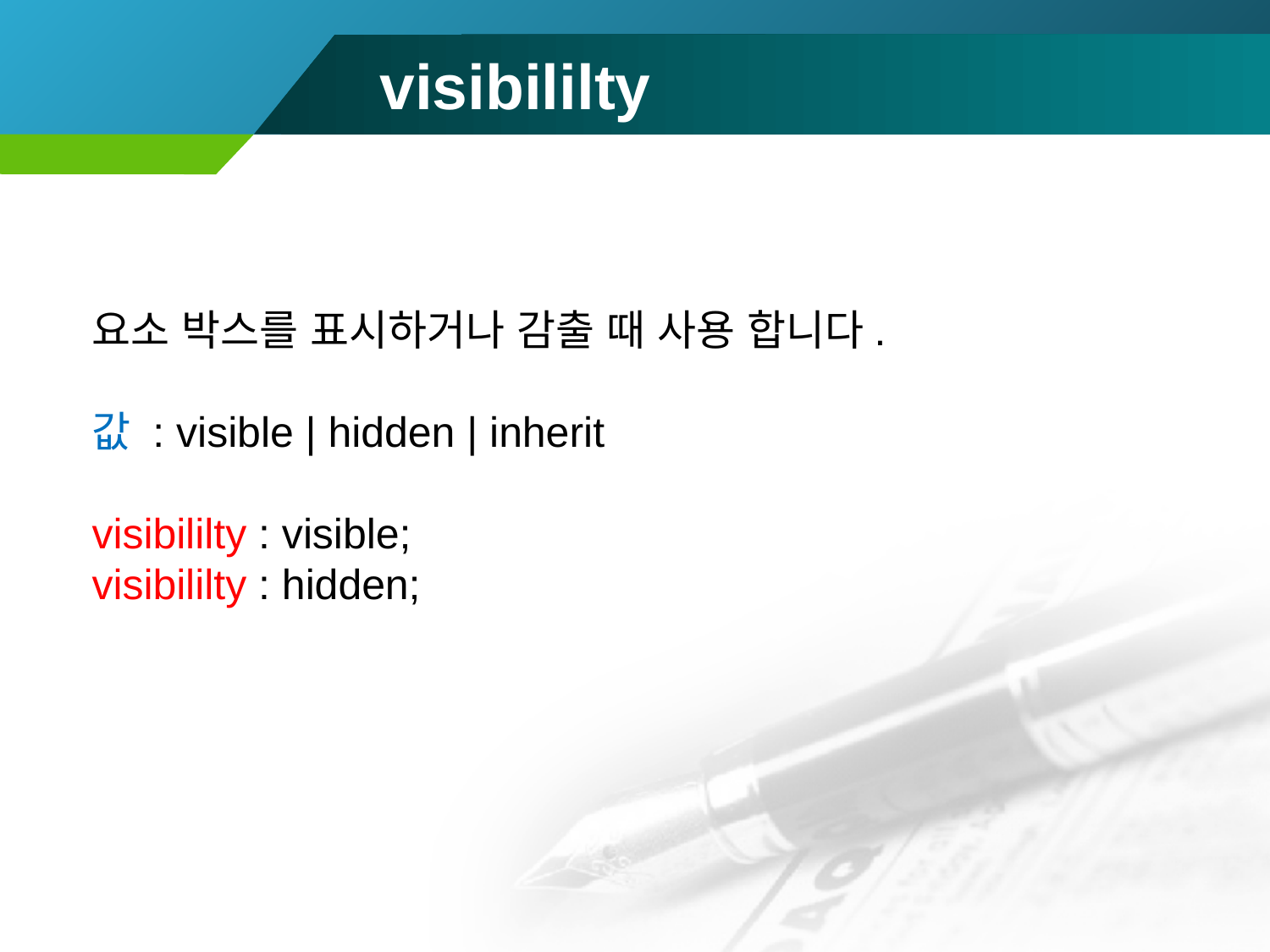

# visibililty
요소 박스를 표시하거나 감출 때 사용 합니다.

값 : visible | hidden | inherit

visibililty : visible;
visibililty : hidden;